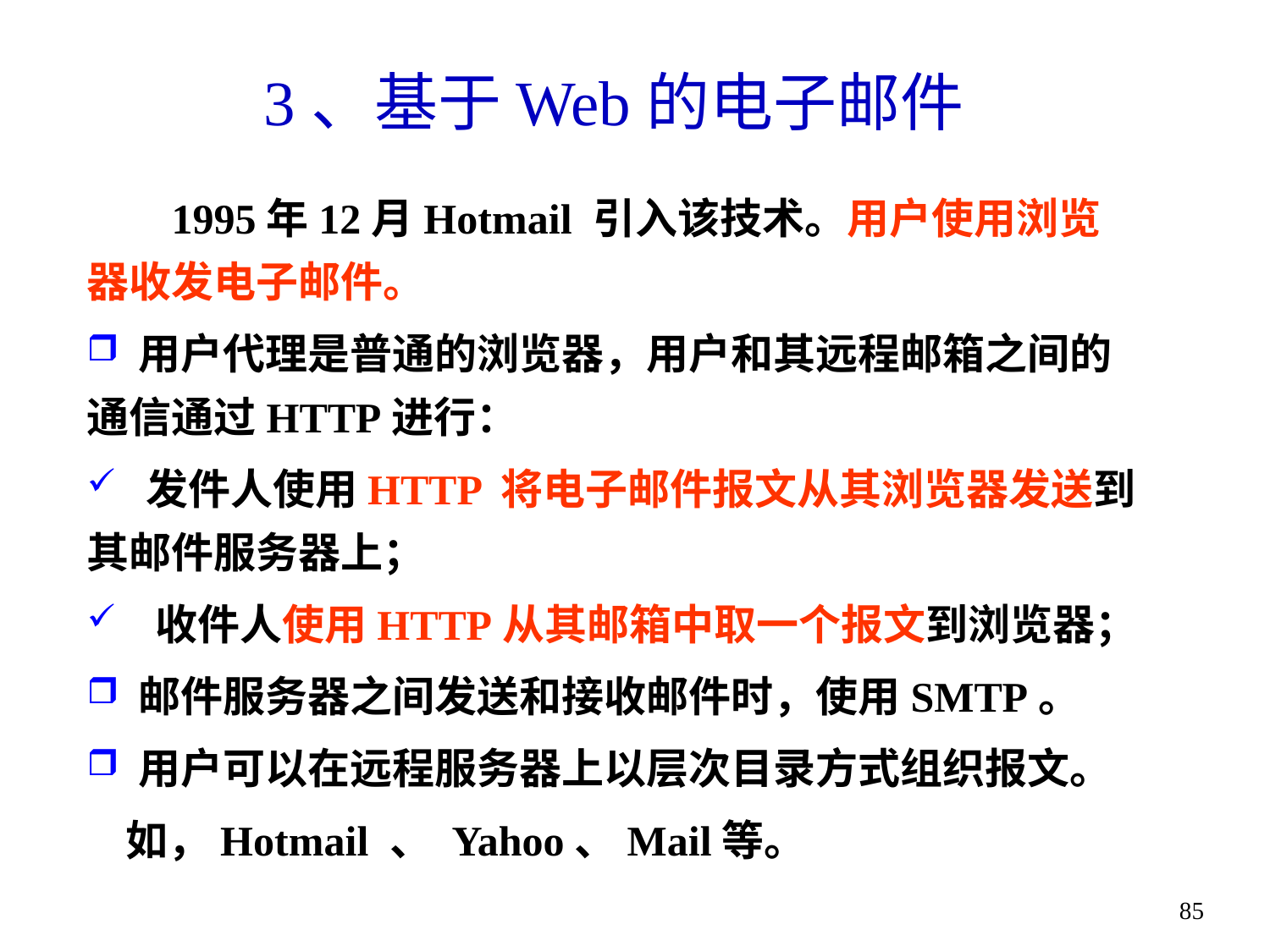

# 3、基于Web的电子邮件
        1995年12月Hotmail 引入该技术。用户使用浏览器收发电子邮件。
 用户代理是普通的浏览器，用户和其远程邮箱之间的通信通过HTTP进行：
  发件人使用HTTP 将电子邮件报文从其浏览器发送到其邮件服务器上；
   收件人使用HTTP从其邮箱中取一个报文到浏览器；
 邮件服务器之间发送和接收邮件时，使用SMTP。
 用户可以在远程服务器上以层次目录方式组织报文。
   如，Hotmail 、 Yahoo、Mail等。
85